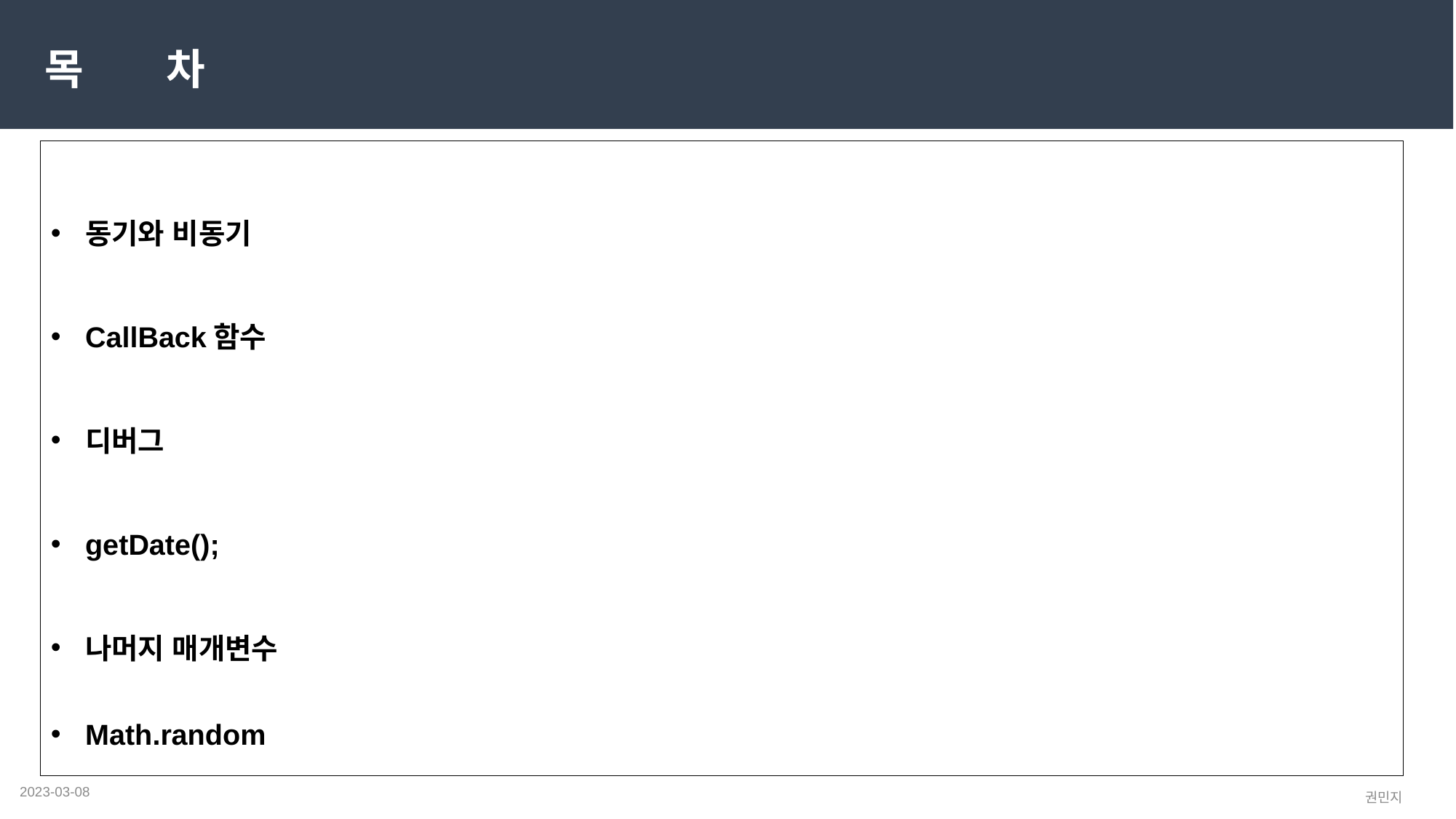

목       차
동기와 비동기
CallBack함수
디버그
getDate();
나머지 매개변수
Math.random
2023-03-08
권민지